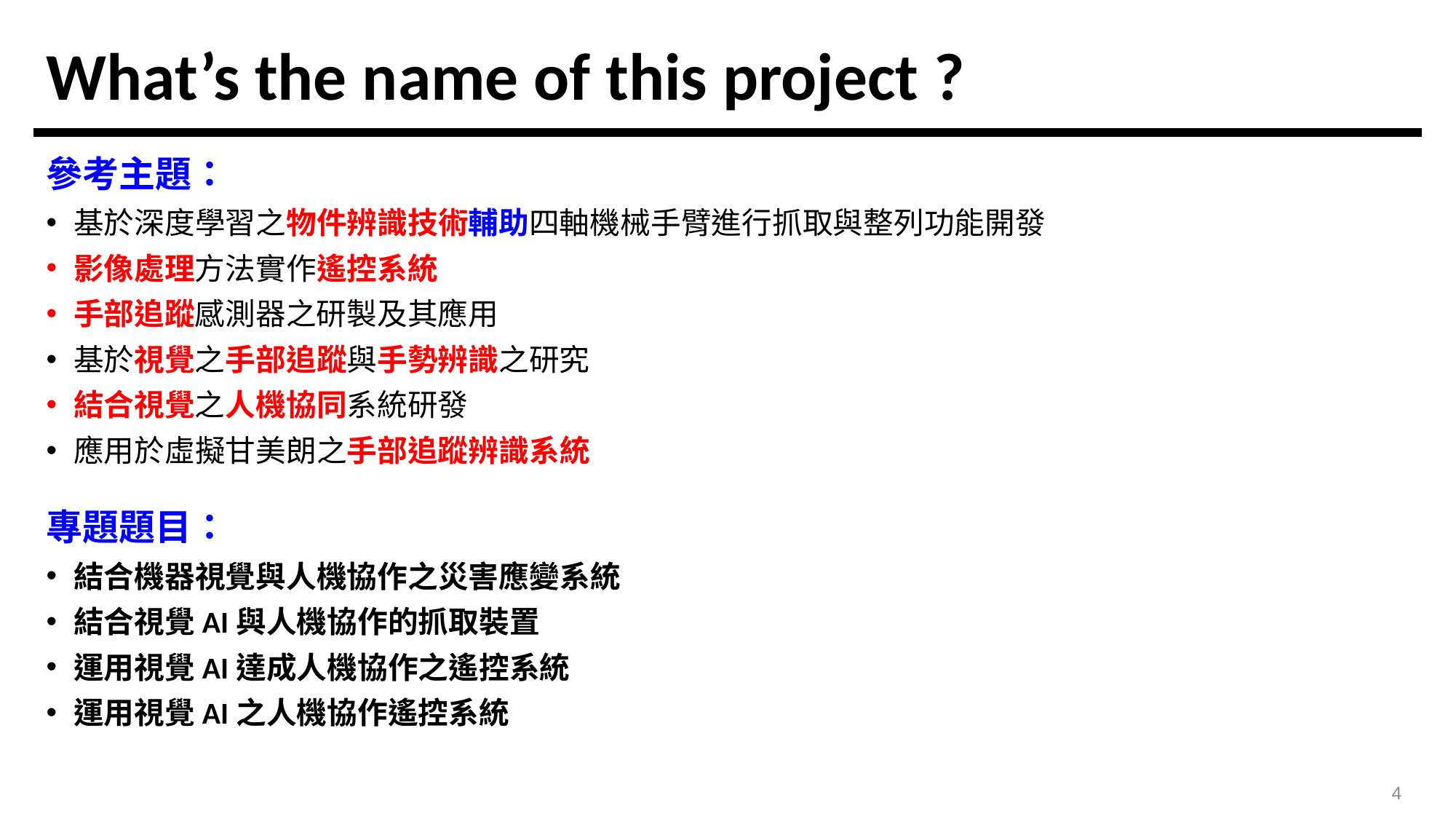

# What’s the name of this project ?
參考主題：
基於深度學習之物件辨識技術輔助四軸機械手臂進行抓取與整列功能開發
影像處理方法實作遙控系統
手部追蹤感測器之研製及其應用
基於視覺之手部追蹤與手勢辨識之研究
結合視覺之人機協同系統研發
應用於虛擬甘美朗之手部追蹤辨識系統

專題題目：
結合機器視覺與人機協作之災害應變系統
結合視覺AI與人機協作的抓取裝置
運用視覺AI達成人機協作之遙控系統
運用視覺AI之人機協作遙控系統